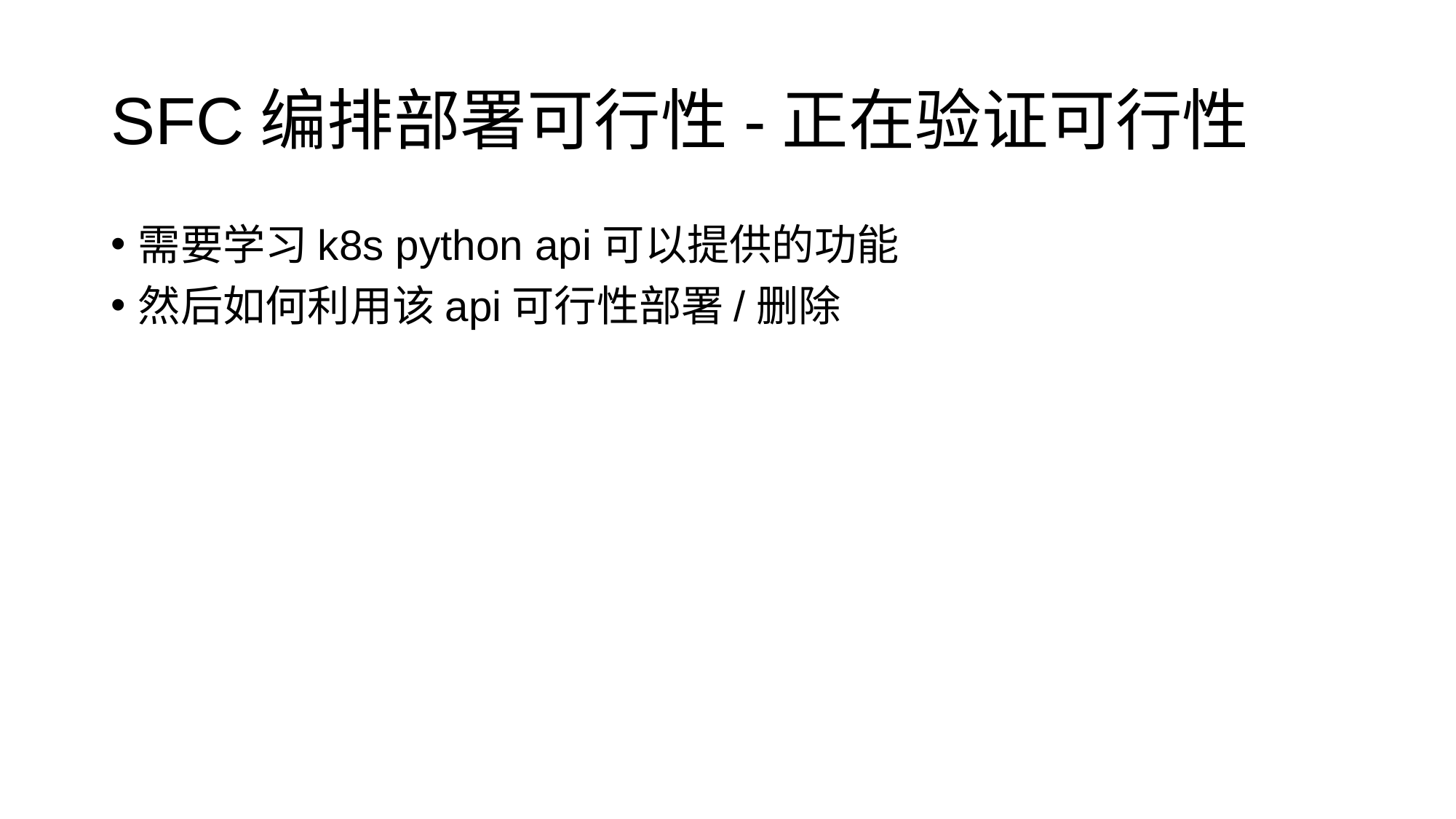

# SFC编排部署可行性-正在验证可行性
需要学习k8s python api可以提供的功能
然后如何利用该api可行性部署/删除